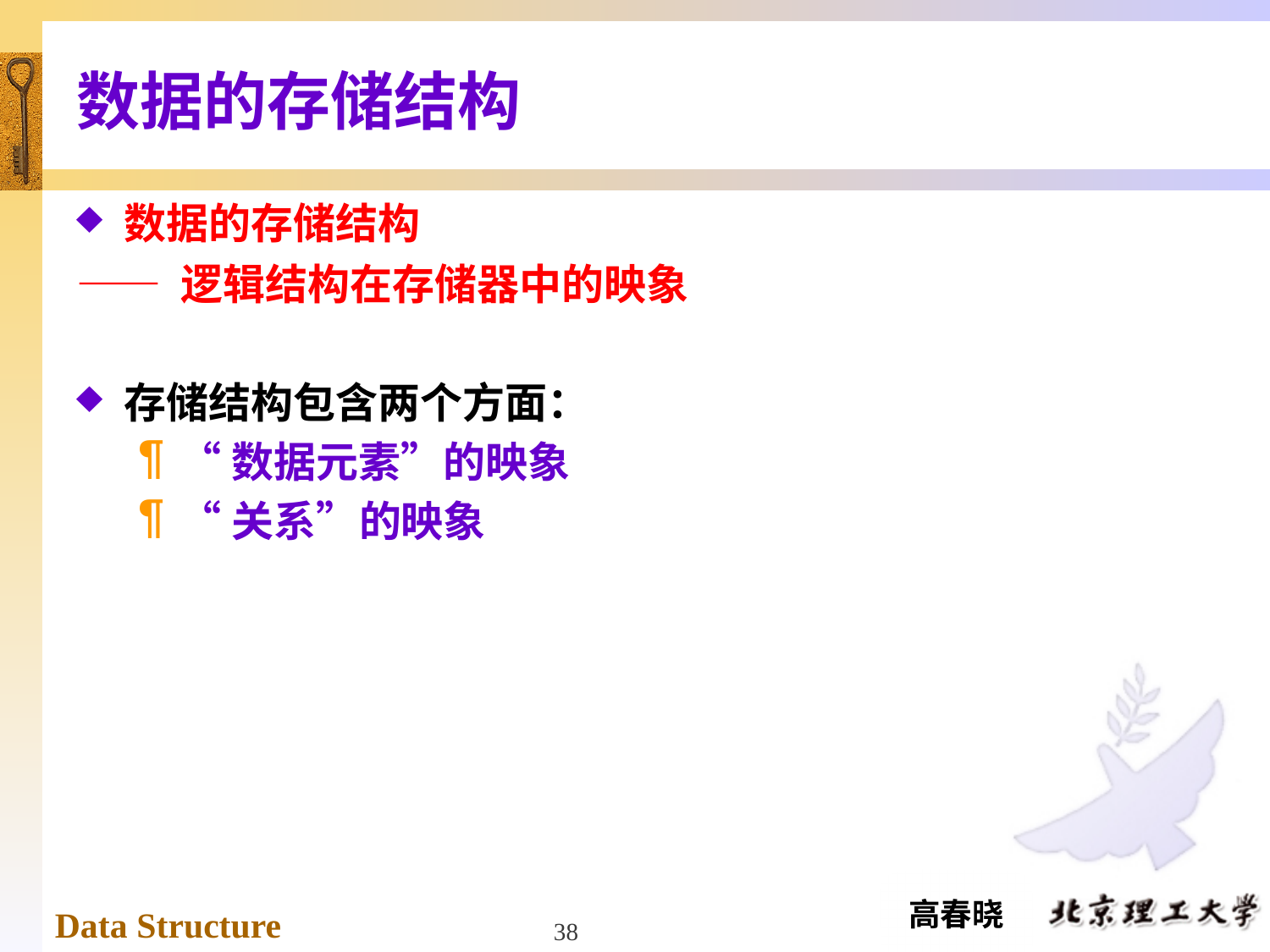

# 数据的存储结构
数据的存储结构
—— 逻辑结构在存储器中的映象

存储结构包含两个方面：
“数据元素”的映象
“关系”的映象

38